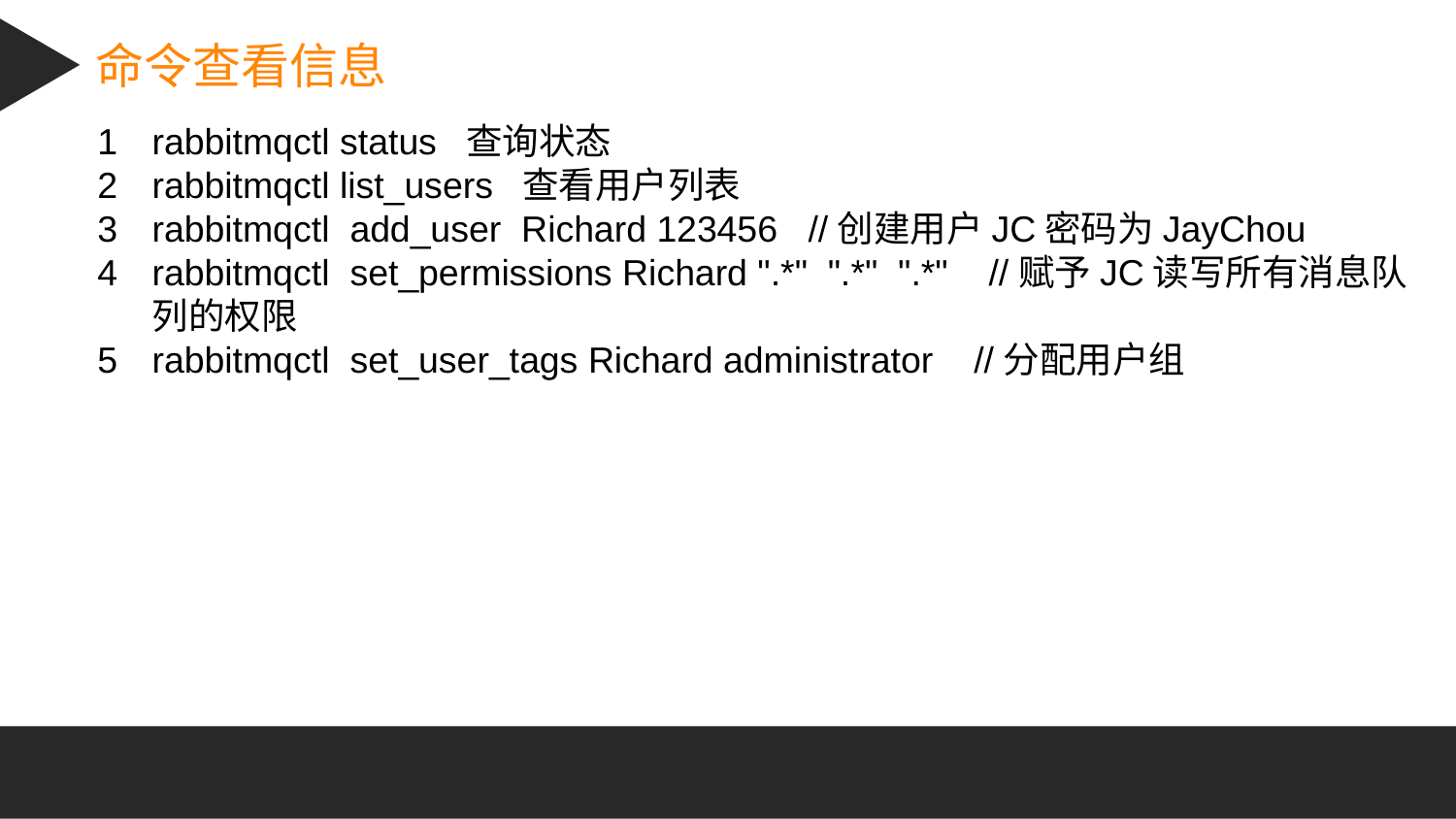

命令查看信息
rabbitmqctl status  查询状态
rabbitmqctl list_users  查看用户列表
rabbitmqctl  add_user  Richard 123456   //创建用户JC密码为JayChou
rabbitmqctl  set_permissions Richard ".*"  ".*"  ".*"    //赋予JC读写所有消息队列的权限
rabbitmqctl  set_user_tags Richard administrator    //分配用户组